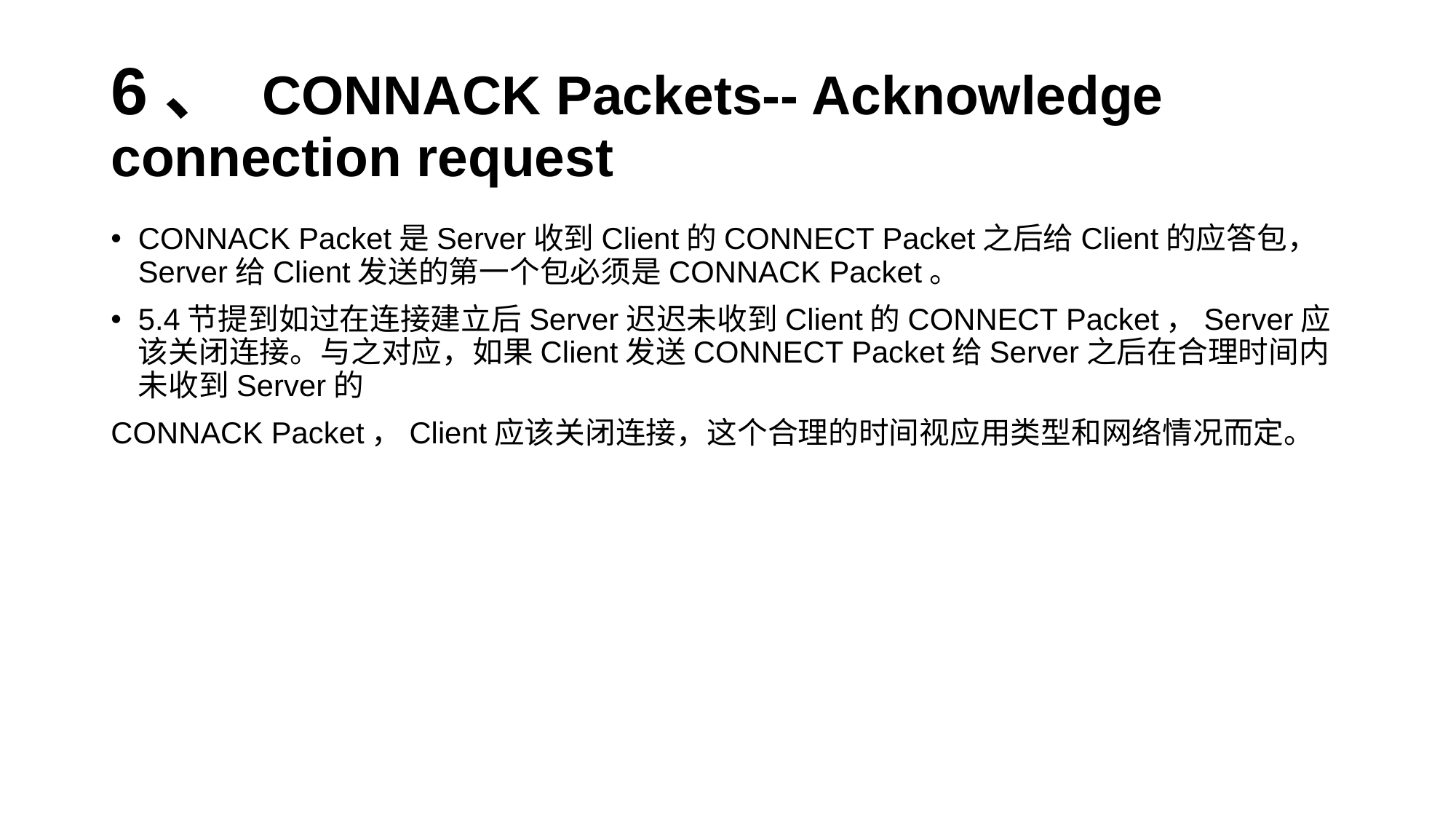

# 6、 CONNACK Packets-- Acknowledge connection request
CONNACK Packet是Server收到Client的CONNECT Packet之后给Client的应答包，Server给Client发送的第一个包必须是CONNACK Packet。
5.4节提到如过在连接建立后Server迟迟未收到Client的CONNECT Packet，Server应该关闭连接。与之对应，如果Client发送CONNECT Packet给Server之后在合理时间内未收到Server的
CONNACK Packet，Client应该关闭连接，这个合理的时间视应用类型和网络情况而定。